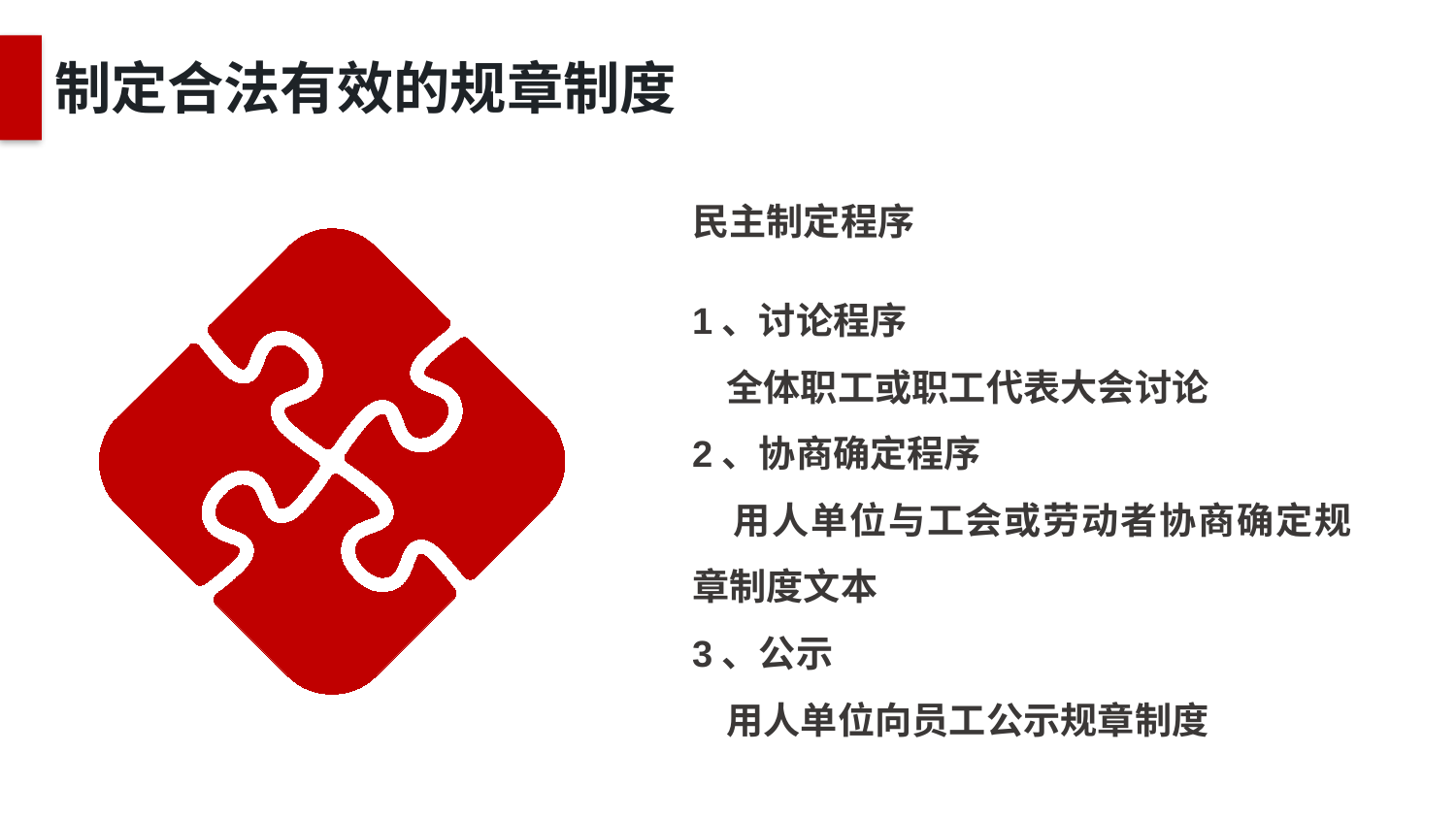

制定合法有效的规章制度
民主制定程序

1、讨论程序
   全体职工或职工代表大会讨论
2、协商确定程序
   用人单位与工会或劳动者协商确定规章制度文本
3、公示
   用人单位向员工公示规章制度